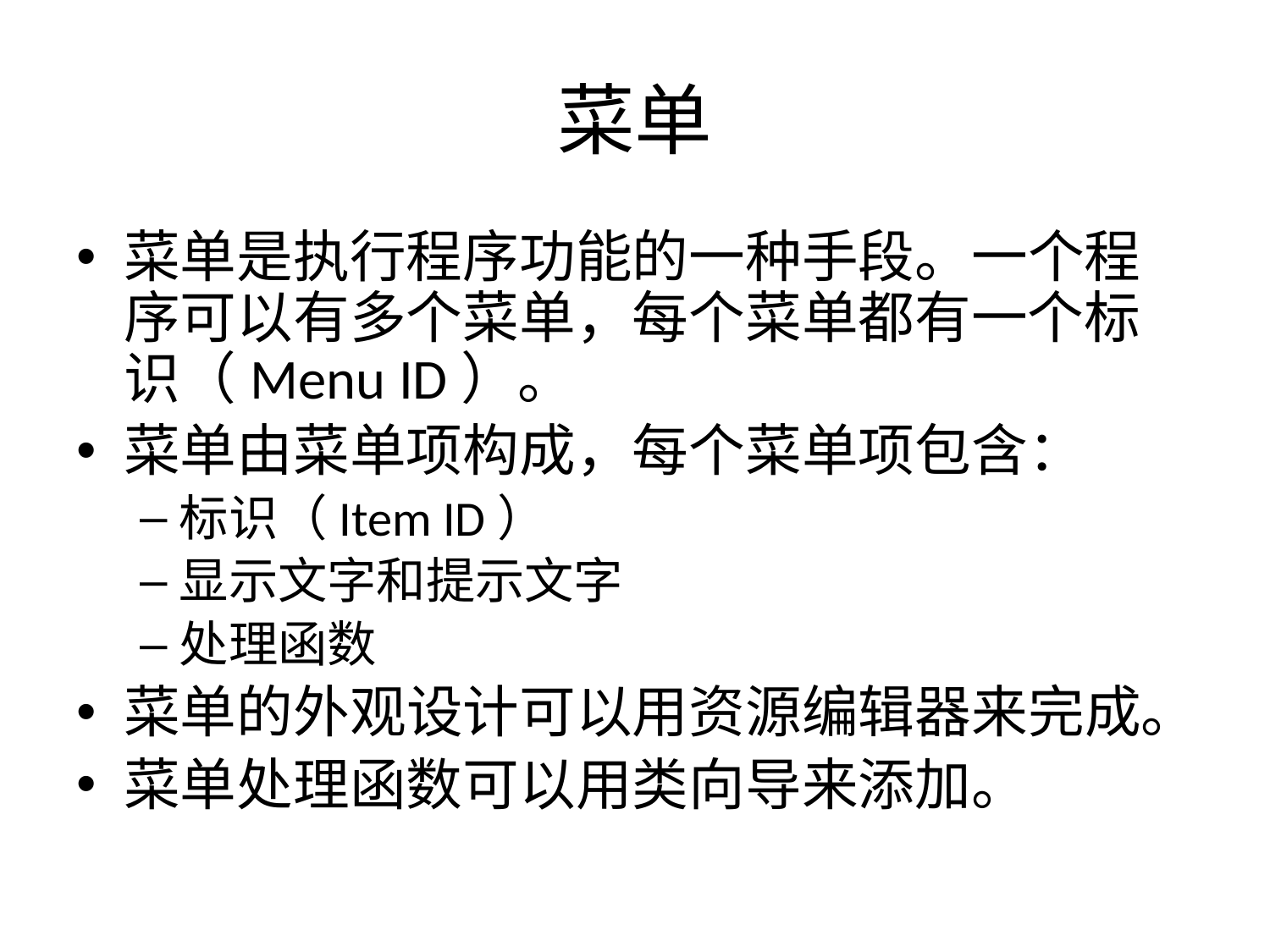

# 菜单
菜单是执行程序功能的一种手段。一个程序可以有多个菜单，每个菜单都有一个标识（Menu ID）。
菜单由菜单项构成，每个菜单项包含：
标识（Item ID）
显示文字和提示文字
处理函数
菜单的外观设计可以用资源编辑器来完成。
菜单处理函数可以用类向导来添加。